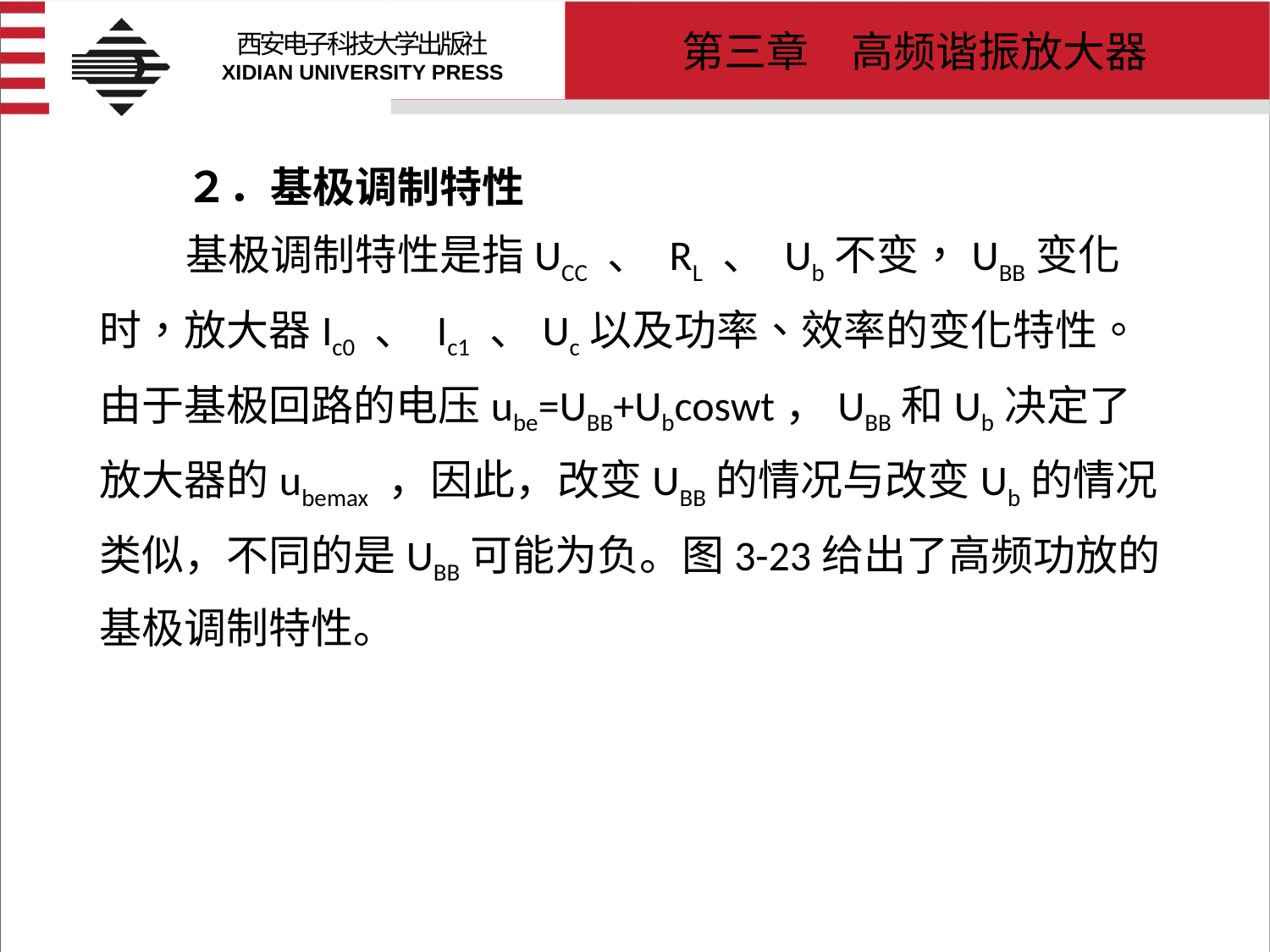

# ２．基极调制特性 基极调制特性是指UCC 、 RL 、 Ub不变，UBB变化时，放大器Ic0 、 Ic1 、Uc以及功率、效率的变化特性。由于基极回路的电压ube=UBB+Ubcoswt，UBB和Ub决定了放大器的ubemax ，因此，改变UBB的情况与改变Ub的情况类似，不同的是UBB可能为负。图3-23给出了高频功放的基极调制特性。